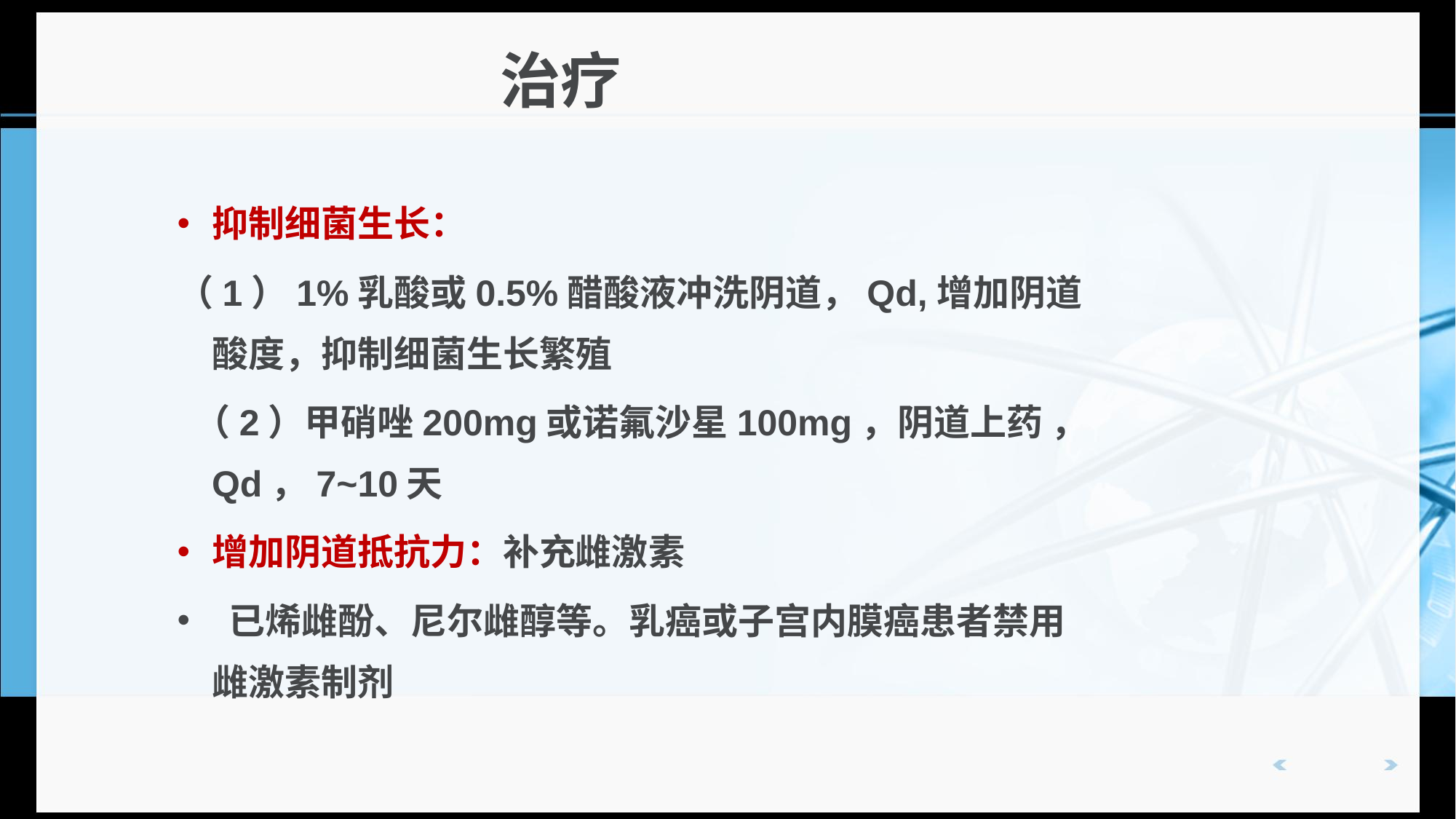

治疗

抑制细菌生长：
（1）1%乳酸或0.5%醋酸液冲洗阴道，Qd,增加阴道酸度，抑制细菌生长繁殖
 （2）甲硝唑200mg或诺氟沙星100mg，阴道上药 ，Qd，7~10天
增加阴道抵抗力：补充雌激素
 已烯雌酚、尼尔雌醇等。乳癌或子宫内膜癌患者禁用雌激素制剂